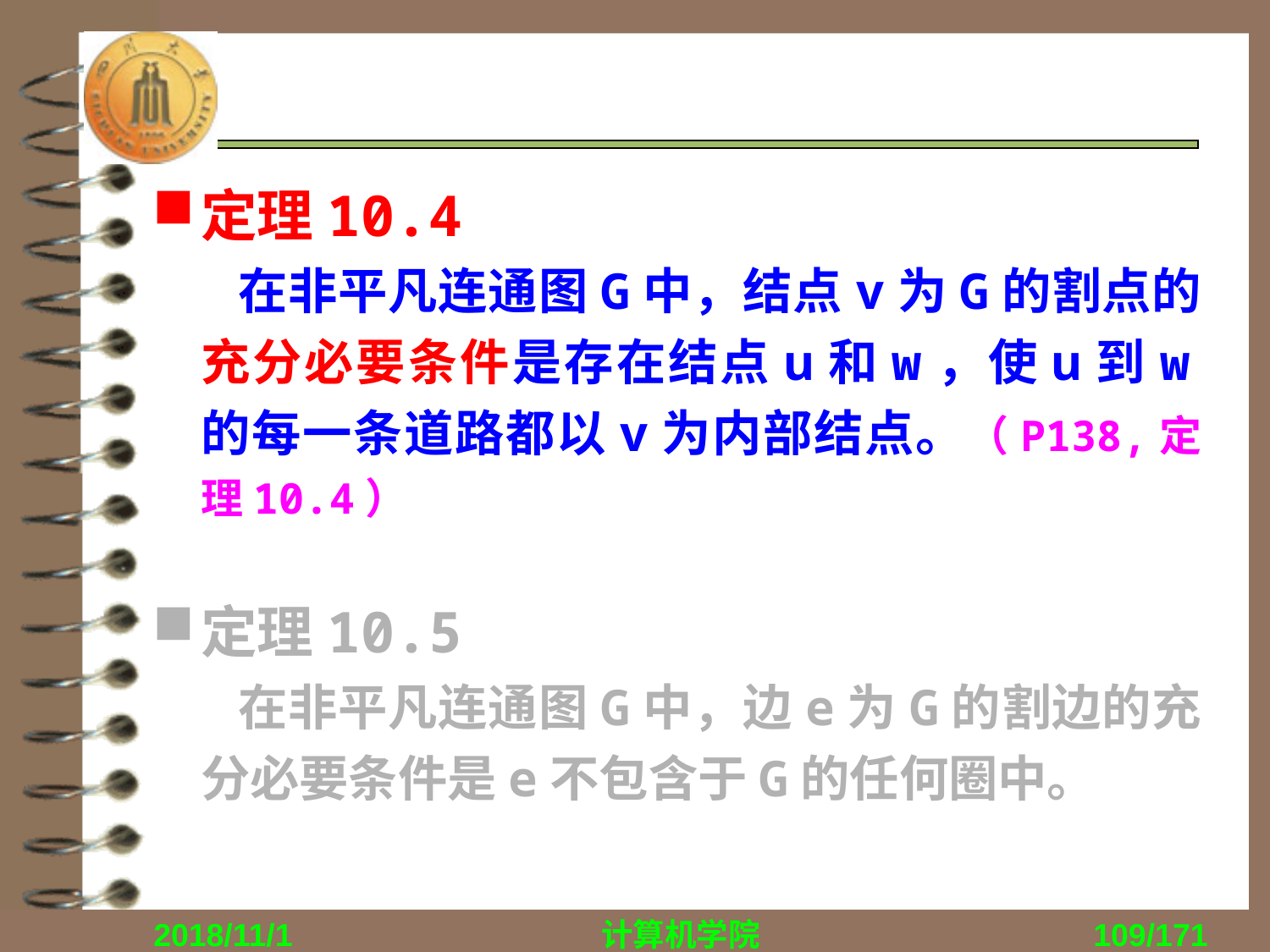

#
定理10.4
      在非平凡连通图G中，结点v为G的割点的充分必要条件是存在结点u和w，使u到w的每一条道路都以v为内部结点。（P138,定理10.4）

定理10.5
      在非平凡连通图G中，边e为G的割边的充分必要条件是e不包含于G的任何圈中。
2018/11/1
计算机学院
109/171